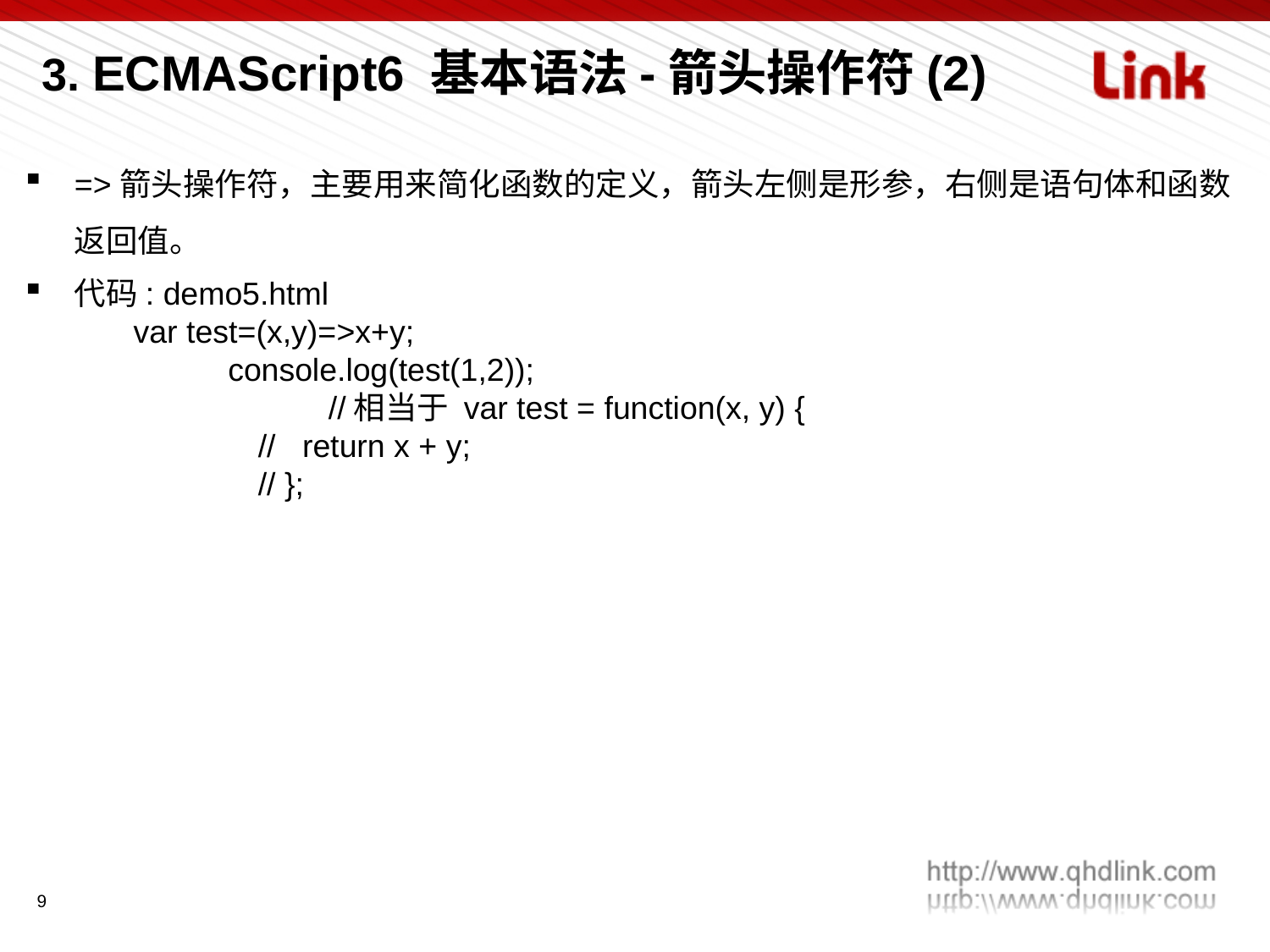

3. ECMAScript6 基本语法-箭头操作符(2)
=>箭头操作符，主要用来简化函数的定义，箭头左侧是形参，右侧是语句体和函数返回值。
代码: demo5.html
var test=(x,y)=>x+y;
	   console.log(test(1,2));
		//相当于 var test = function(x, y) {
              //   return x + y;
              // };
9